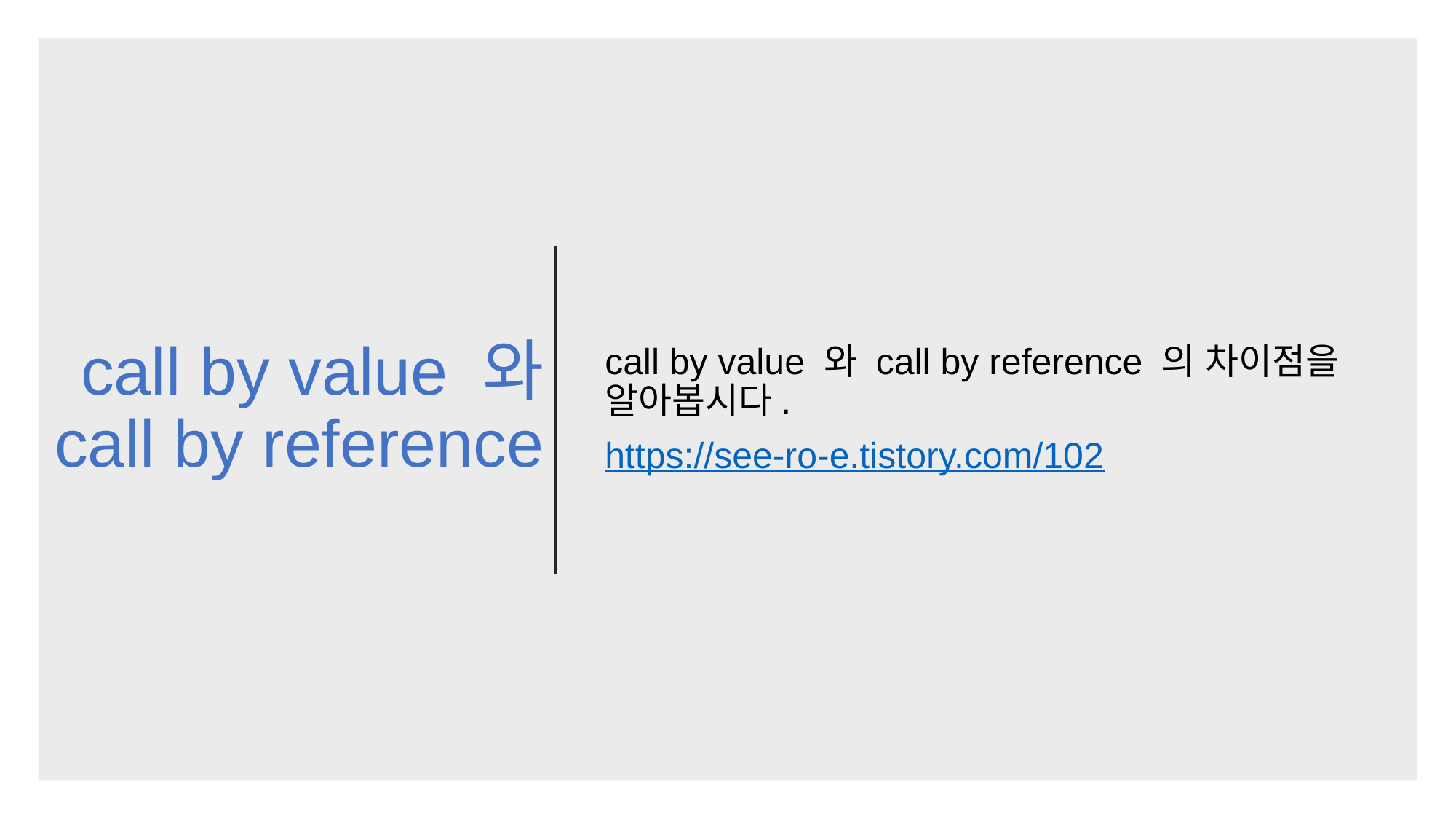

# call by value 와 call by reference
call by value 와 call by reference 의 차이점을 알아봅시다.
https://see-ro-e.tistory.com/102